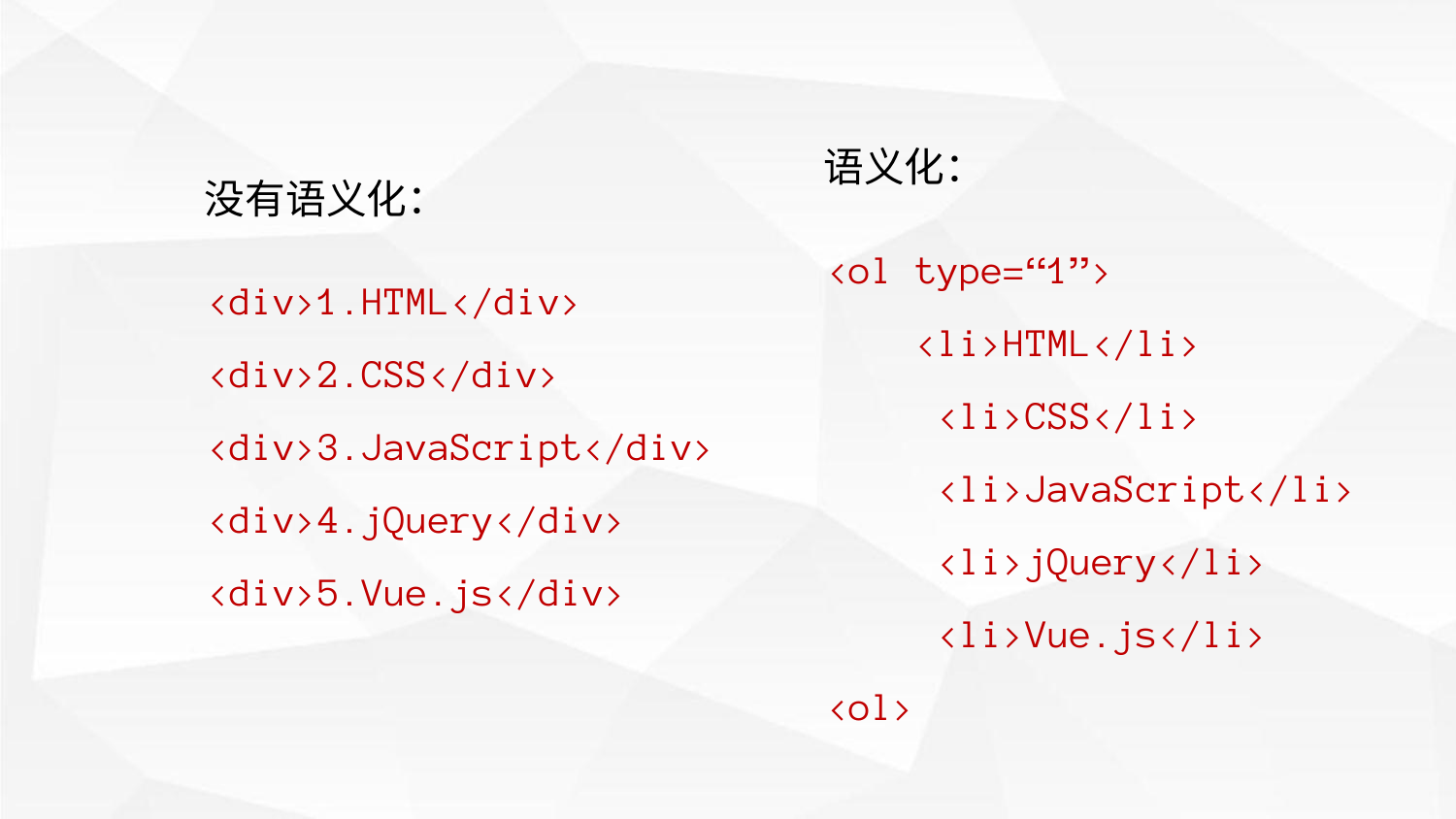

语义化：
没有语义化：
<ol type=“1”>
    <li>HTML</li>
     <li>CSS</li>
     <li>JavaScript</li>
     <li>jQuery</li>
     <li>Vue.js</li>
<ol>
<div>1.HTML</div>
<div>2.CSS</div>
<div>3.JavaScript</div>
<div>4.jQuery</div>
<div>5.Vue.js</div>